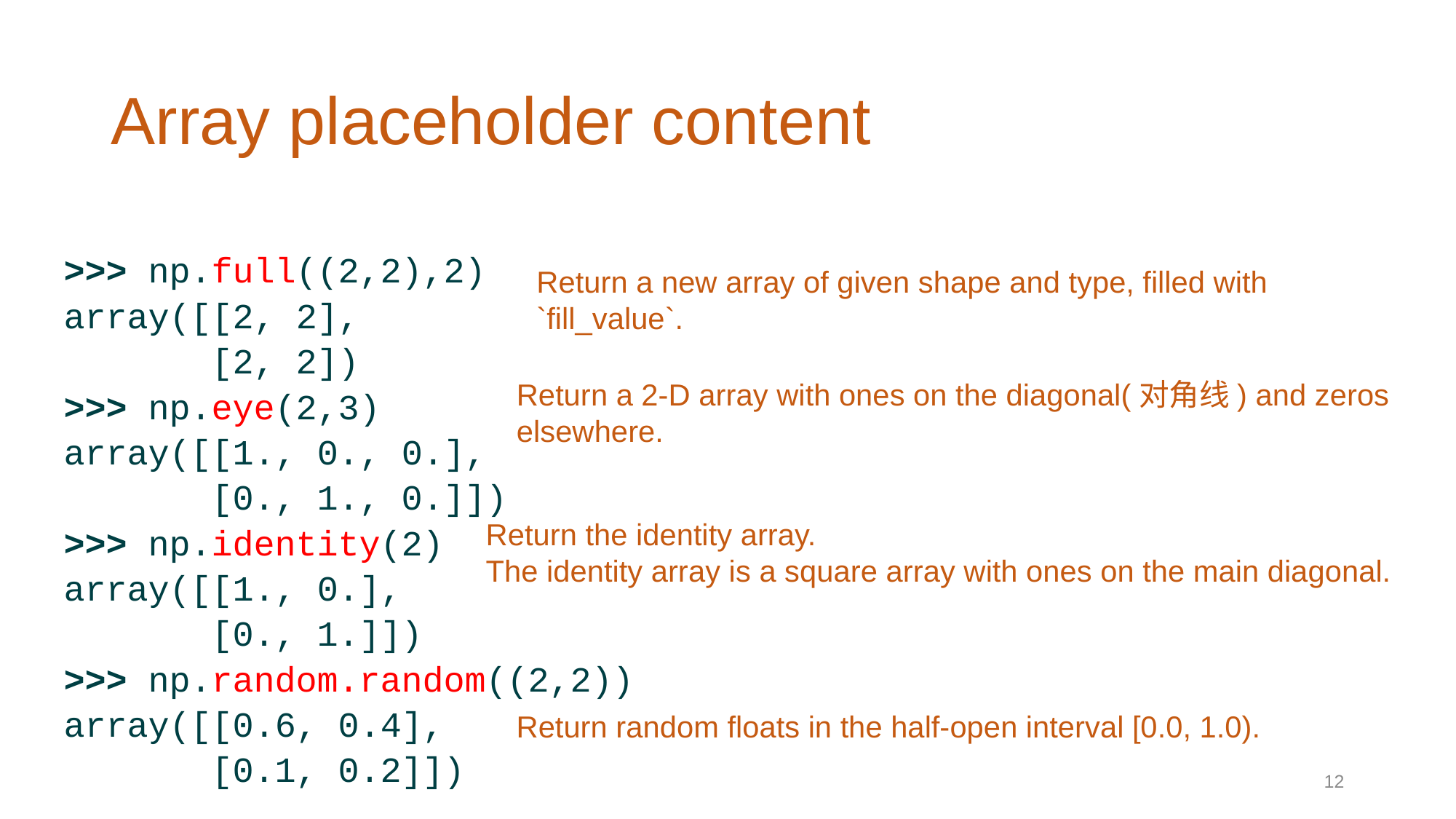

# Array placeholder content

>>> np.full((2,2),2)
array([[2, 2],
       [2, 2])
>>> np.eye(2,3)
array([[1., 0., 0.],
       [0., 1., 0.]])
>>> np.identity(2)
array([[1., 0.],
       [0., 1.]])
>>> np.random.random((2,2))
array([[0.6, 0.4],
       [0.1, 0.2]])
Return a new array of given shape and type, filled with `fill_value`.
Return a 2-D array with ones on the diagonal(对角线) and zeros elsewhere.
 Return the identity array.
 The identity array is a square array with ones on the main diagonal.
Return random floats in the half-open interval [0.0, 1.0).

12